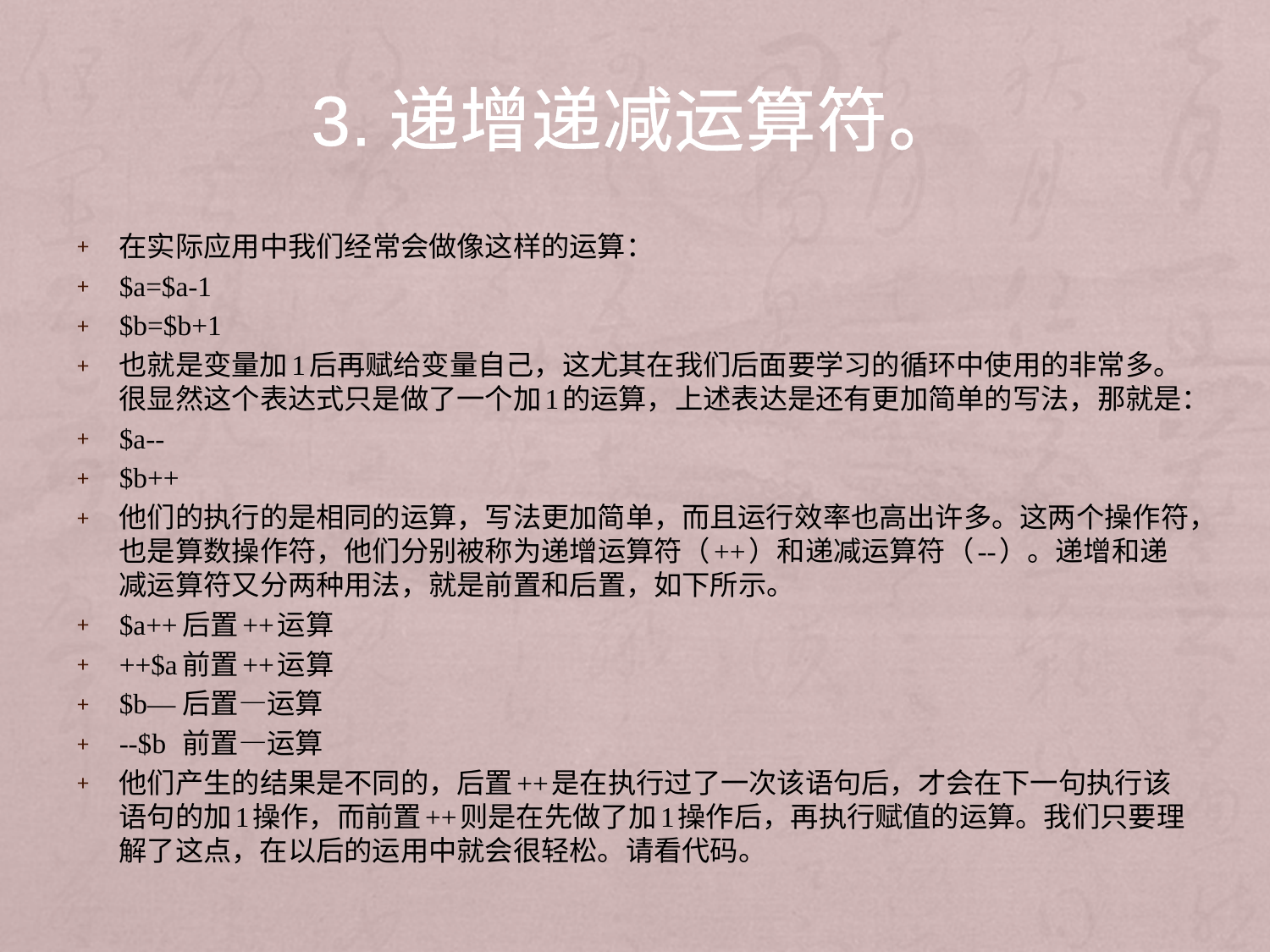

# 3.递增递减运算符。
在实际应用中我们经常会做像这样的运算：
$a=$a-1
$b=$b+1
也就是变量加1后再赋给变量自己，这尤其在我们后面要学习的循环中使用的非常多。很显然这个表达式只是做了一个加1的运算，上述表达是还有更加简单的写法，那就是：
$a--
$b++
他们的执行的是相同的运算，写法更加简单，而且运行效率也高出许多。这两个操作符，也是算数操作符，他们分别被称为递增运算符（++）和递减运算符（--）。递增和递减运算符又分两种用法，就是前置和后置，如下所示。
$a++	后置++运算
++$a	前置++运算
$b—	后置—运算
--$b	前置—运算
他们产生的结果是不同的，后置++是在执行过了一次该语句后，才会在下一句执行该语句的加1操作，而前置++则是在先做了加1操作后，再执行赋值的运算。我们只要理解了这点，在以后的运用中就会很轻松。请看代码。